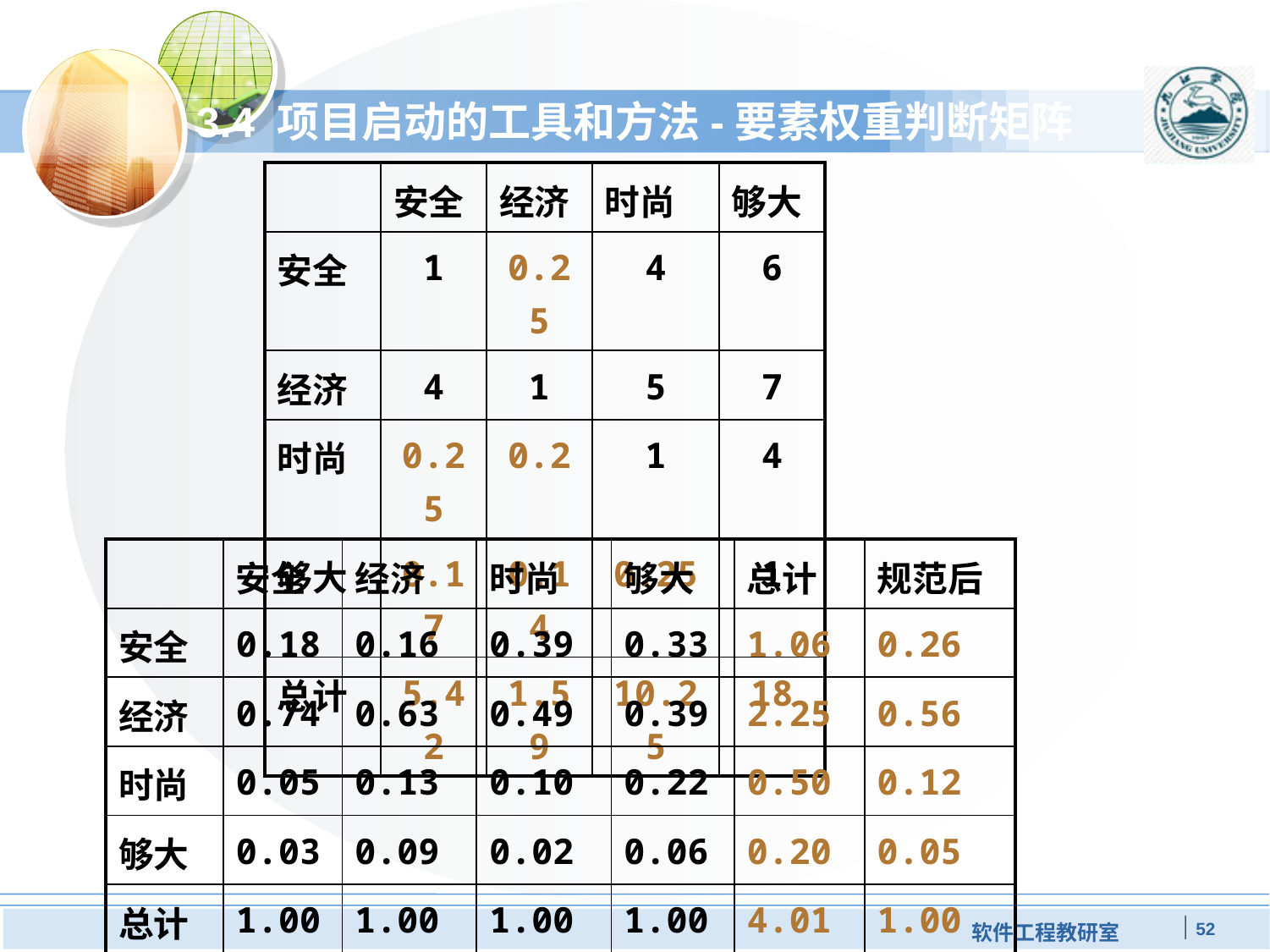

# 3.4 项目启动的工具和方法-要素权重判断矩阵
|  | 安全 | 经济 | 时尚 | 够大 |
| --- | --- | --- | --- | --- |
| 安全 | 1 | 0.25 | 4 | 6 |
| 经济 | 4 | 1 | 5 | 7 |
| 时尚 | 0.25 | 0.2 | 1 | 4 |
| 够大 | 0.17 | 0.14 | 0.25 | 1 |
| 总计 | 5.42 | 1.59 | 10.25 | 18 |
|  | 安全 | 经济 | 时尚 | 够大 | 总计 | 规范后 |
| --- | --- | --- | --- | --- | --- | --- |
| 安全 | 0.18 | 0.16 | 0.39 | 0.33 | 1.06 | 0.26 |
| 经济 | 0.74 | 0.63 | 0.49 | 0.39 | 2.25 | 0.56 |
| 时尚 | 0.05 | 0.13 | 0.10 | 0.22 | 0.50 | 0.12 |
| 够大 | 0.03 | 0.09 | 0.02 | 0.06 | 0.20 | 0.05 |
| 总计 | 1.00 | 1.00 | 1.00 | 1.00 | 4.01 | 1.00 |